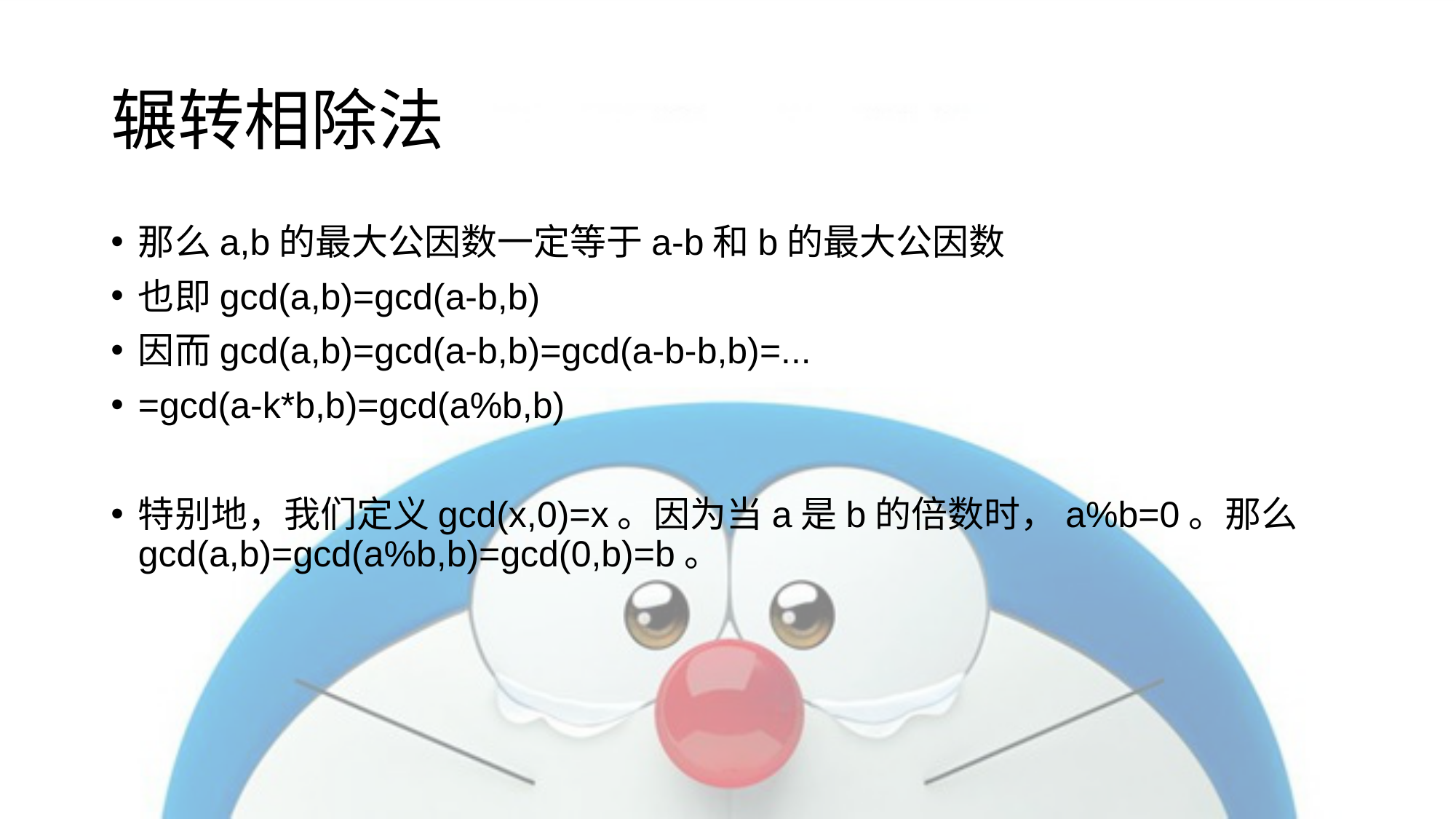

# 辗转相除法
那么a,b的最大公因数一定等于a-b和b的最大公因数
也即gcd(a,b)=gcd(a-b,b)
因而gcd(a,b)=gcd(a-b,b)=gcd(a-b-b,b)=...
=gcd(a-k*b,b)=gcd(a%b,b)

特别地，我们定义gcd(x,0)=x。因为当a是b的倍数时，a%b=0。那么gcd(a,b)=gcd(a%b,b)=gcd(0,b)=b。